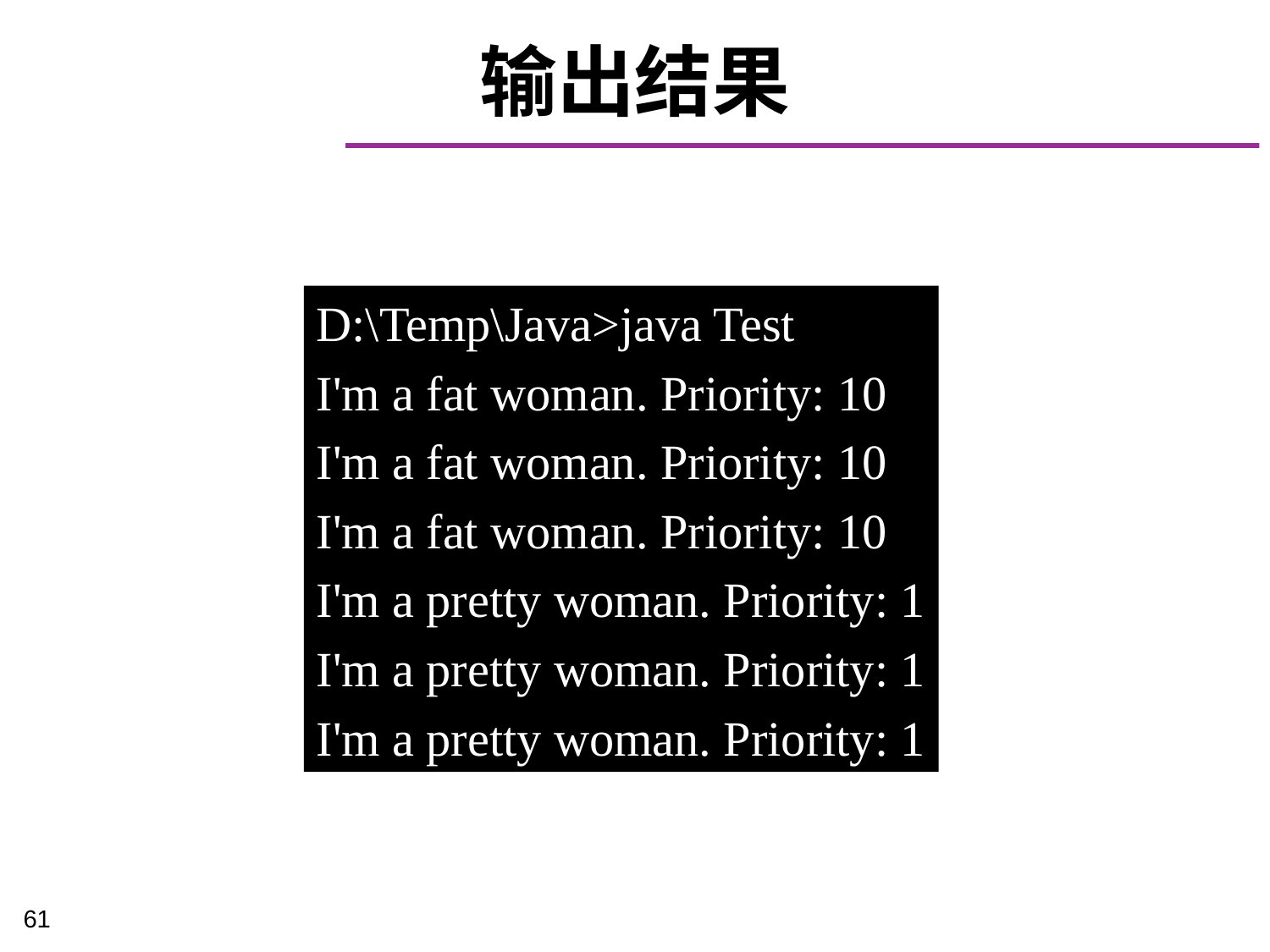

# 输出结果
D:\Temp\Java>java Test
I'm a fat woman. Priority: 10
I'm a fat woman. Priority: 10
I'm a fat woman. Priority: 10
I'm a pretty woman. Priority: 1
I'm a pretty woman. Priority: 1
I'm a pretty woman. Priority: 1
61